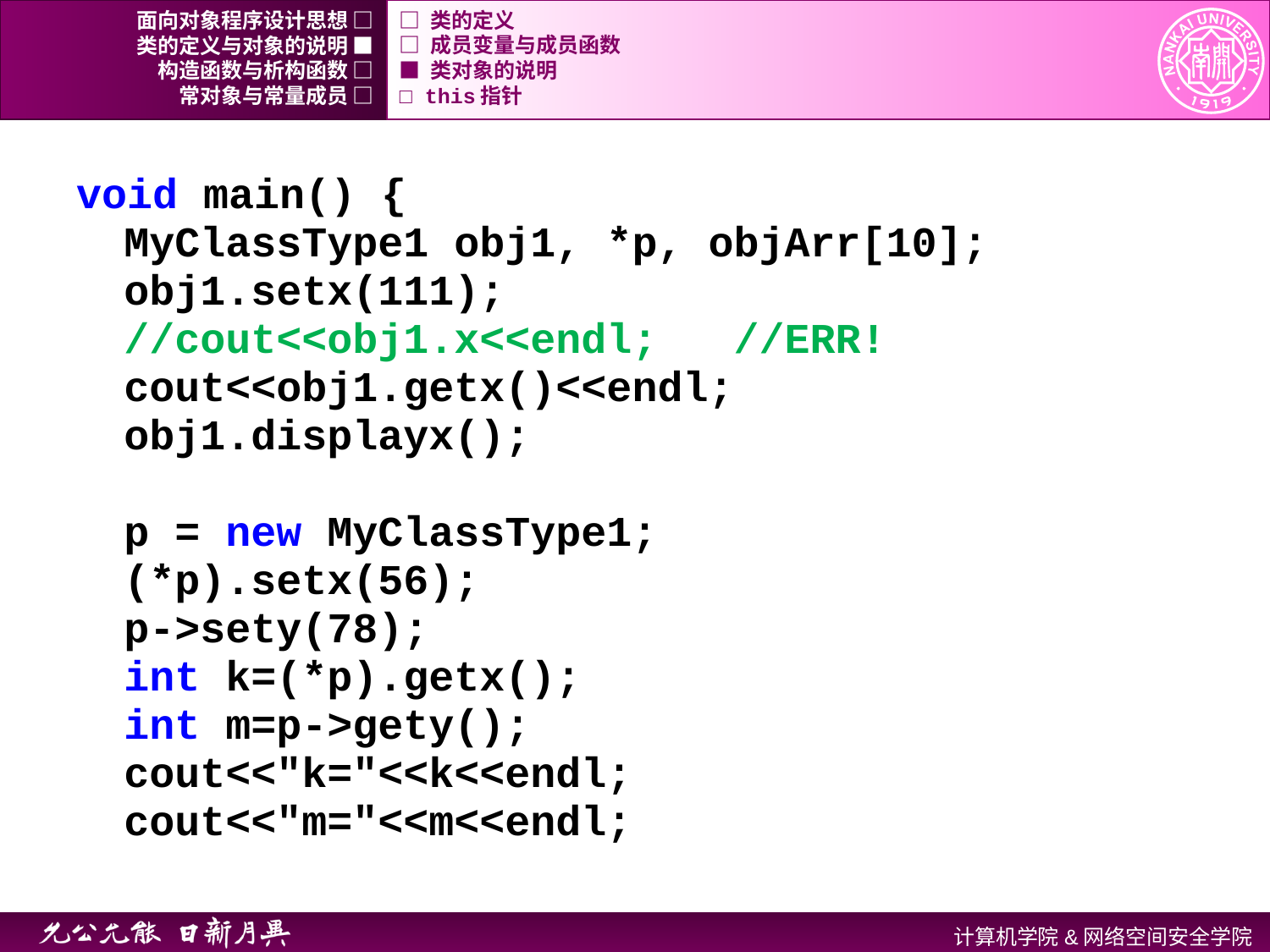

面向对象程序设计思想 □
□ 类的定义
类的定义与对象的说明 ■
□ 成员变量与成员函数
构造函数与析构函数 □
■ 类对象的说明
常对象与常量成员 □

□ this指针
void main() {
	MyClassType1 obj1, *p, objArr[10];
	obj1.setx(111);
	//cout<<obj1.x<<endl;   //ERR!
	cout<<obj1.getx()<<endl;
	obj1.displayx();

	p = new MyClassType1;
	(*p).setx(56);
	p->sety(78);
	int k=(*p).getx();
	int m=p->gety();
	cout<<"k="<<k<<endl;
	cout<<"m="<<m<<endl;